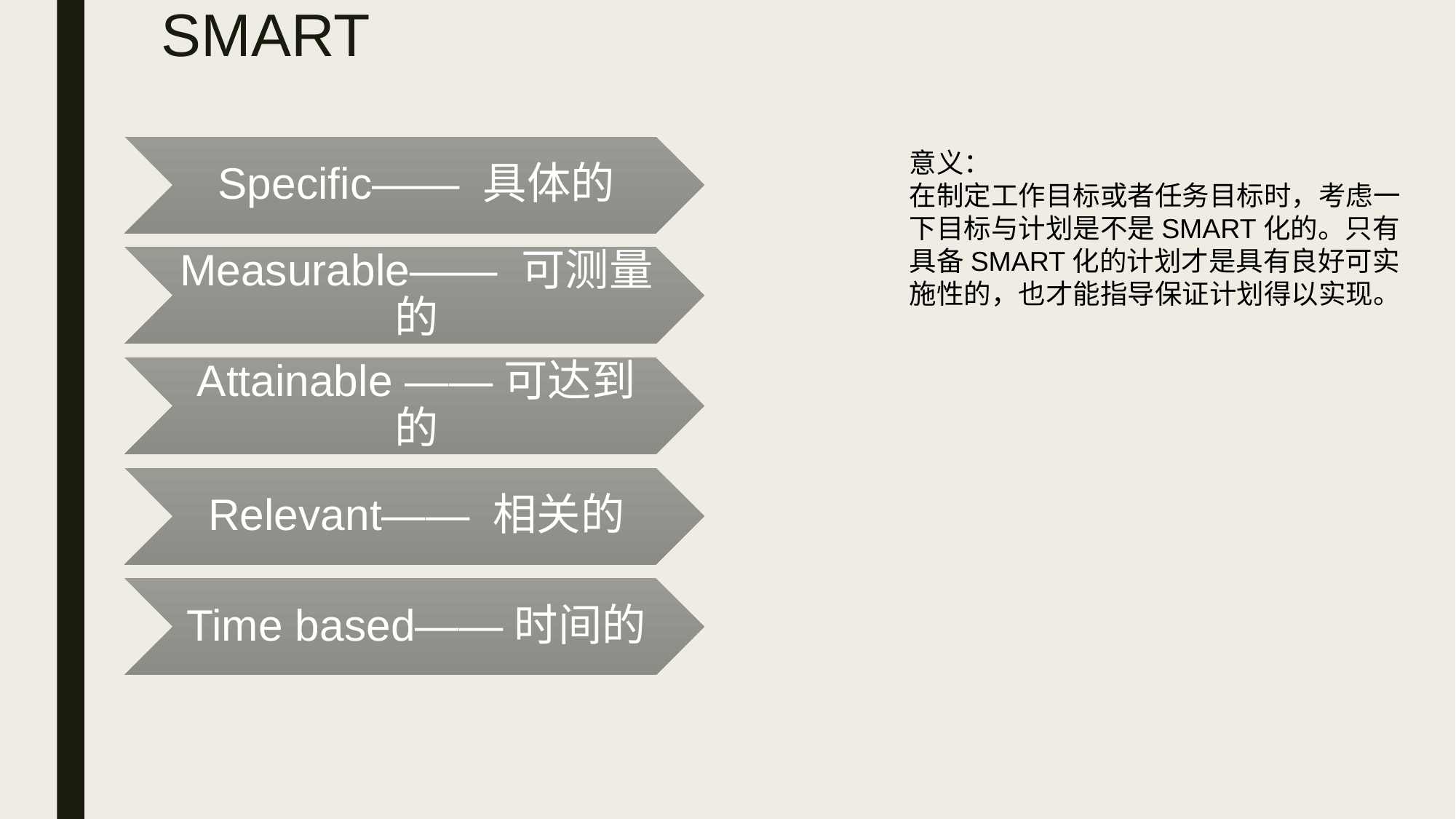

# SMART
Specific—— 具体的
Measurable—— 可测量的
Attainable ——可达到的
Relevant—— 相关的
Time based——时间的
意义：
在制定工作目标或者任务目标时，考虑一下目标与计划是不是SMART化的。只有具备SMART化的计划才是具有良好可实施性的，也才能指导保证计划得以实现。